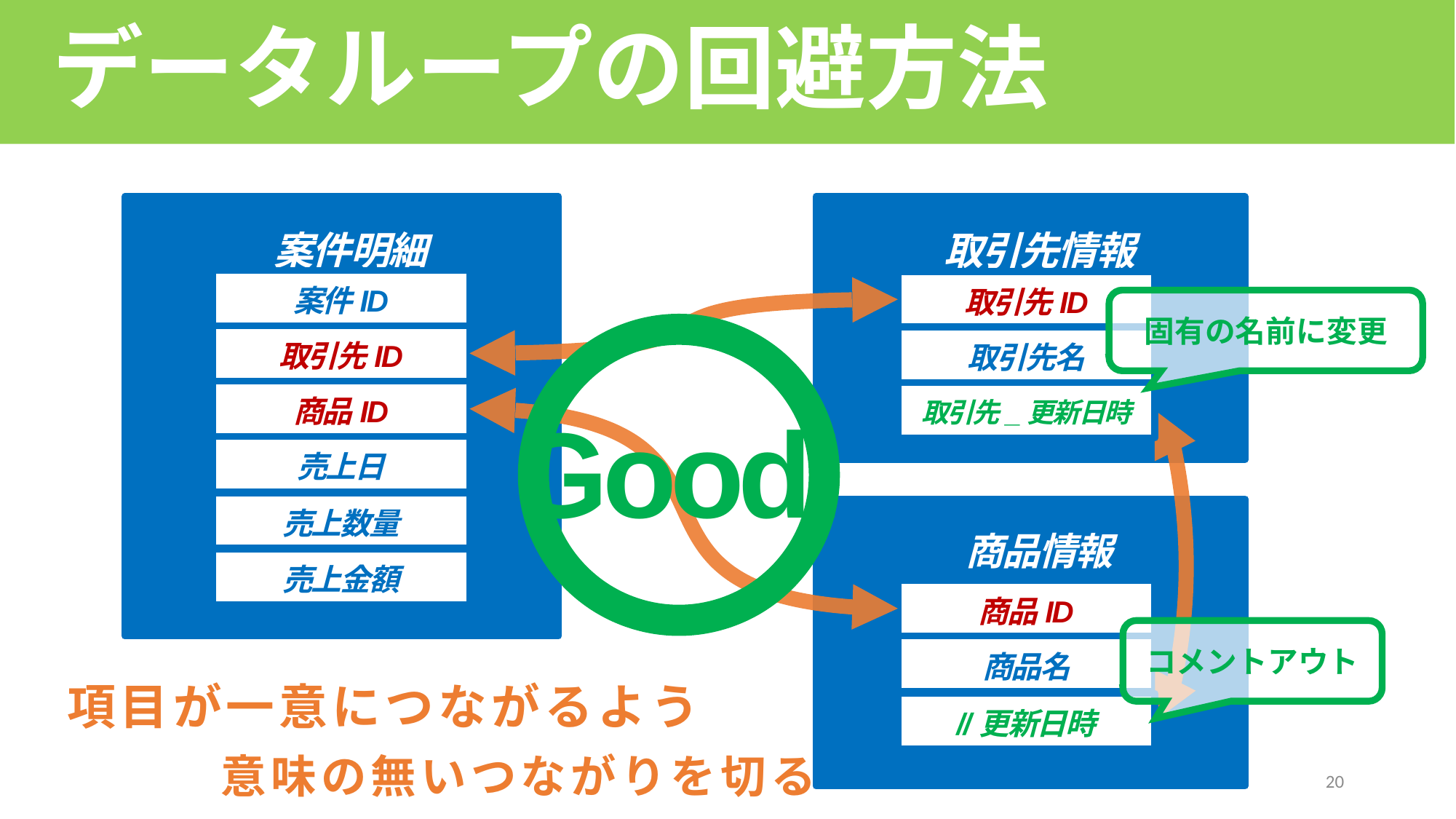

データループの回避方法
 案件明細
 取引先情報
案件ID
取引先ID
固有の名前に変更
取引先_更新日時

取引先ID
取引先名
Good!
商品ID
更新日時
売上日
売上数量
 商品情報
売上金額
商品ID
コメントアウト
//更新日時
商品名
項目が一意につながるよう
意味の無いつながりを切る
更新日時
20